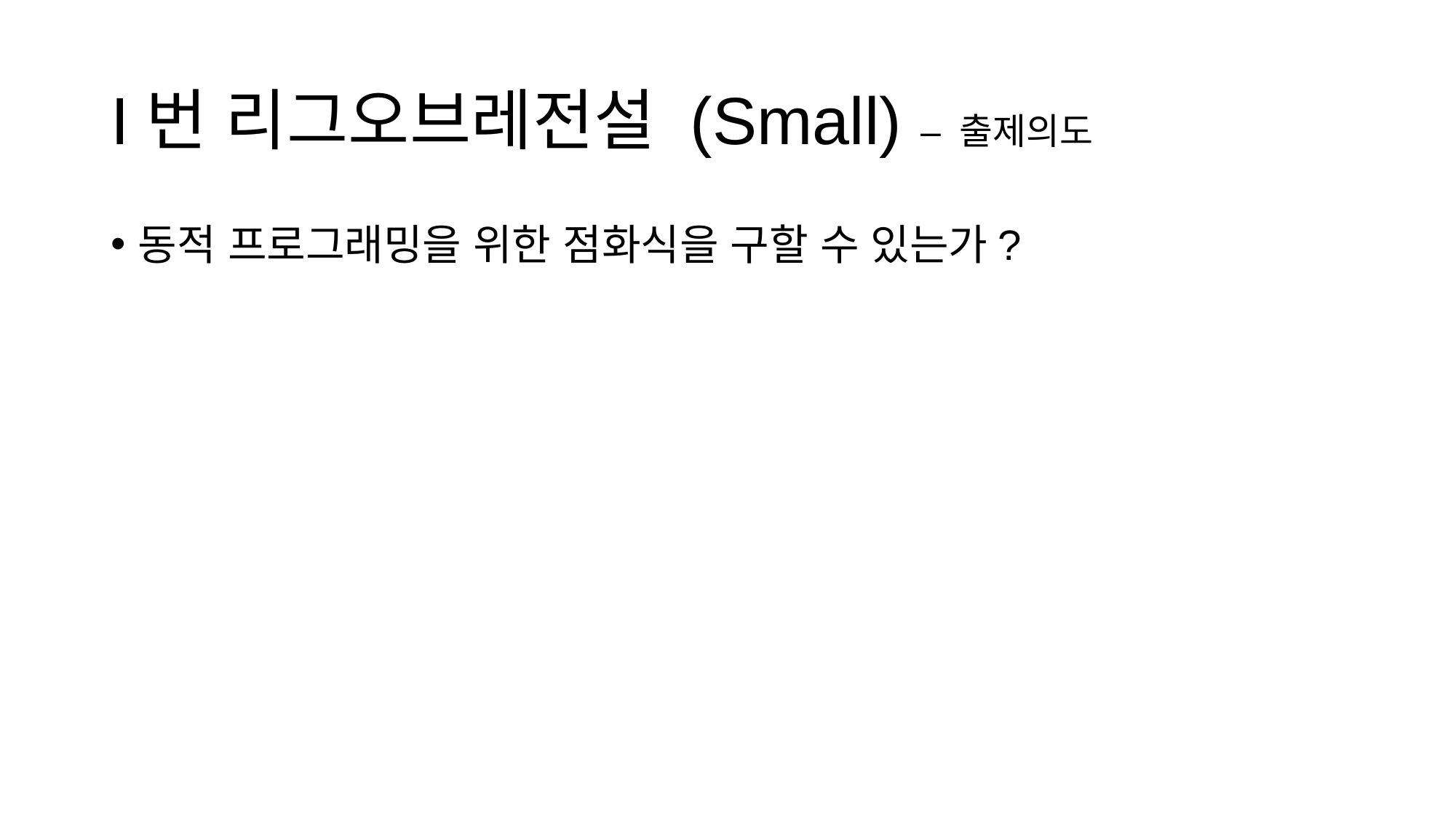

# I번 리그오브레전설 (Small) – 출제의도
동적 프로그래밍을 위한 점화식을 구할 수 있는가?